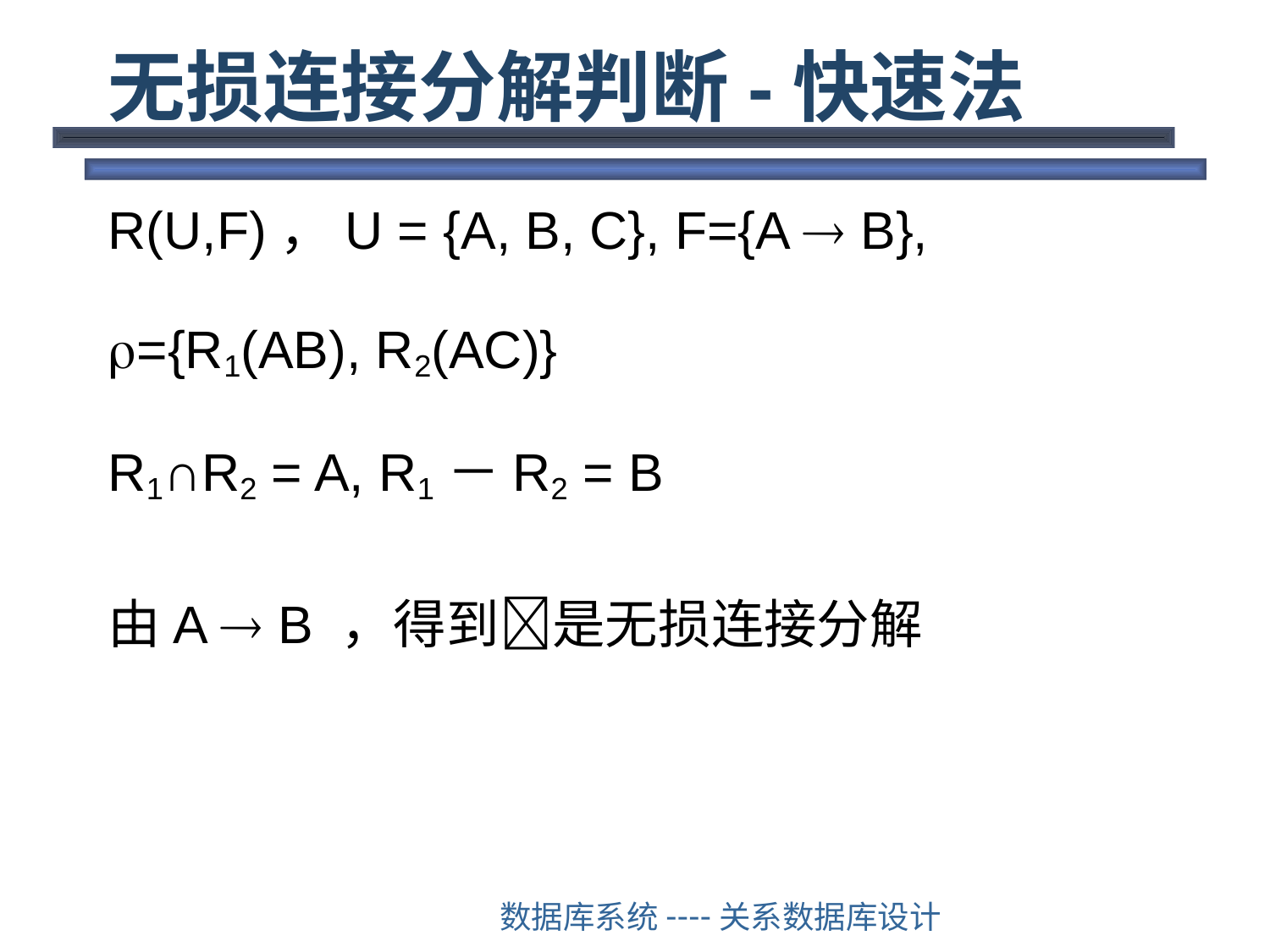

# 无损连接分解判断-快速法
R(U,F)，U = {A, B, C}, F={A → B},
ρ={R1(AB), R2(AC)}
R1∩R2 = A, R1－R2 = B

由A → B ，得到ρ是无损连接分解
数据库系统----关系数据库设计